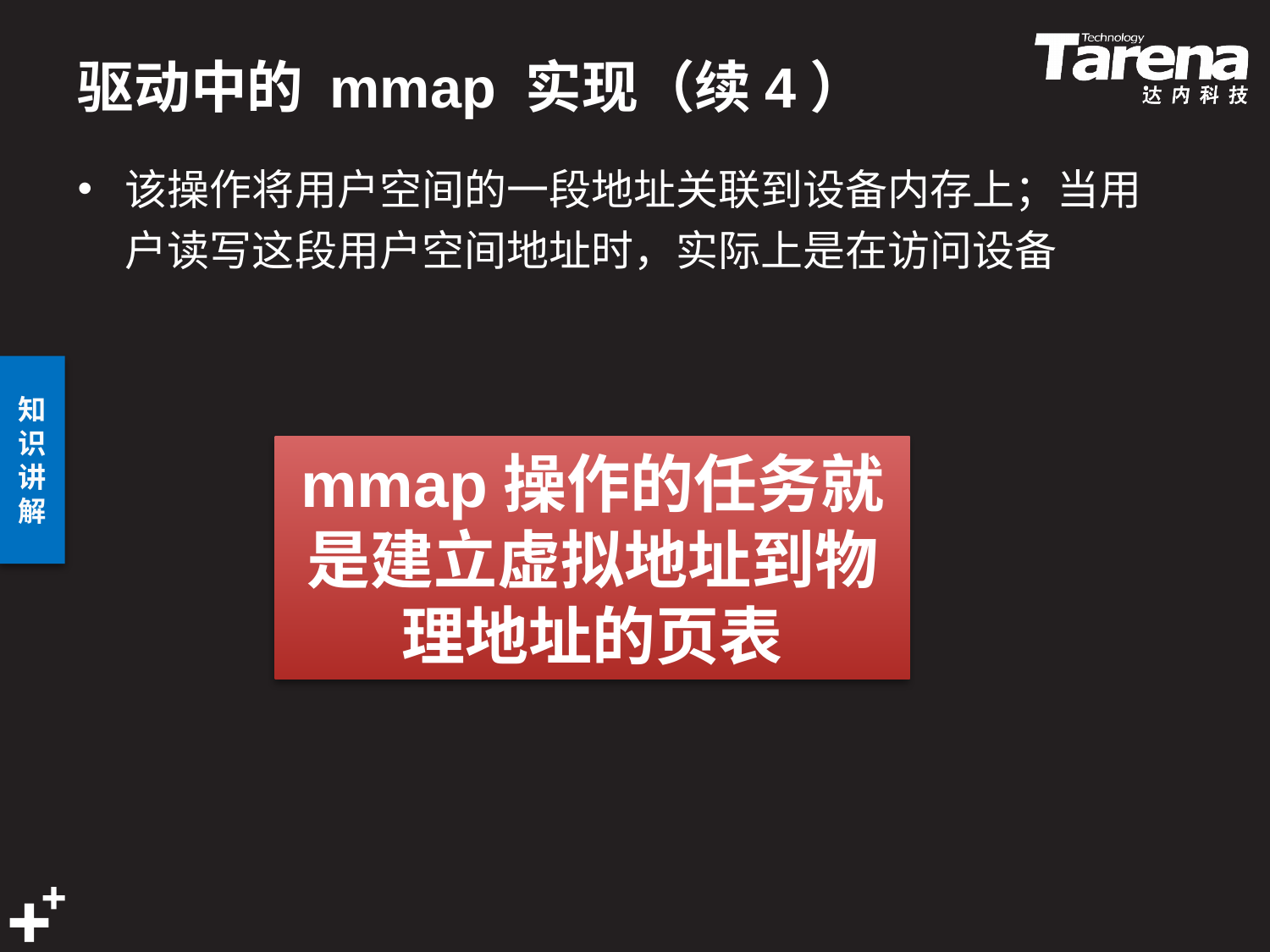

# 驱动中的 mmap 实现（续4）
该操作将用户空间的一段地址关联到设备内存上；当用户读写这段用户空间地址时，实际上是在访问设备
mmap操作的任务就是建立虚拟地址到物理地址的页表